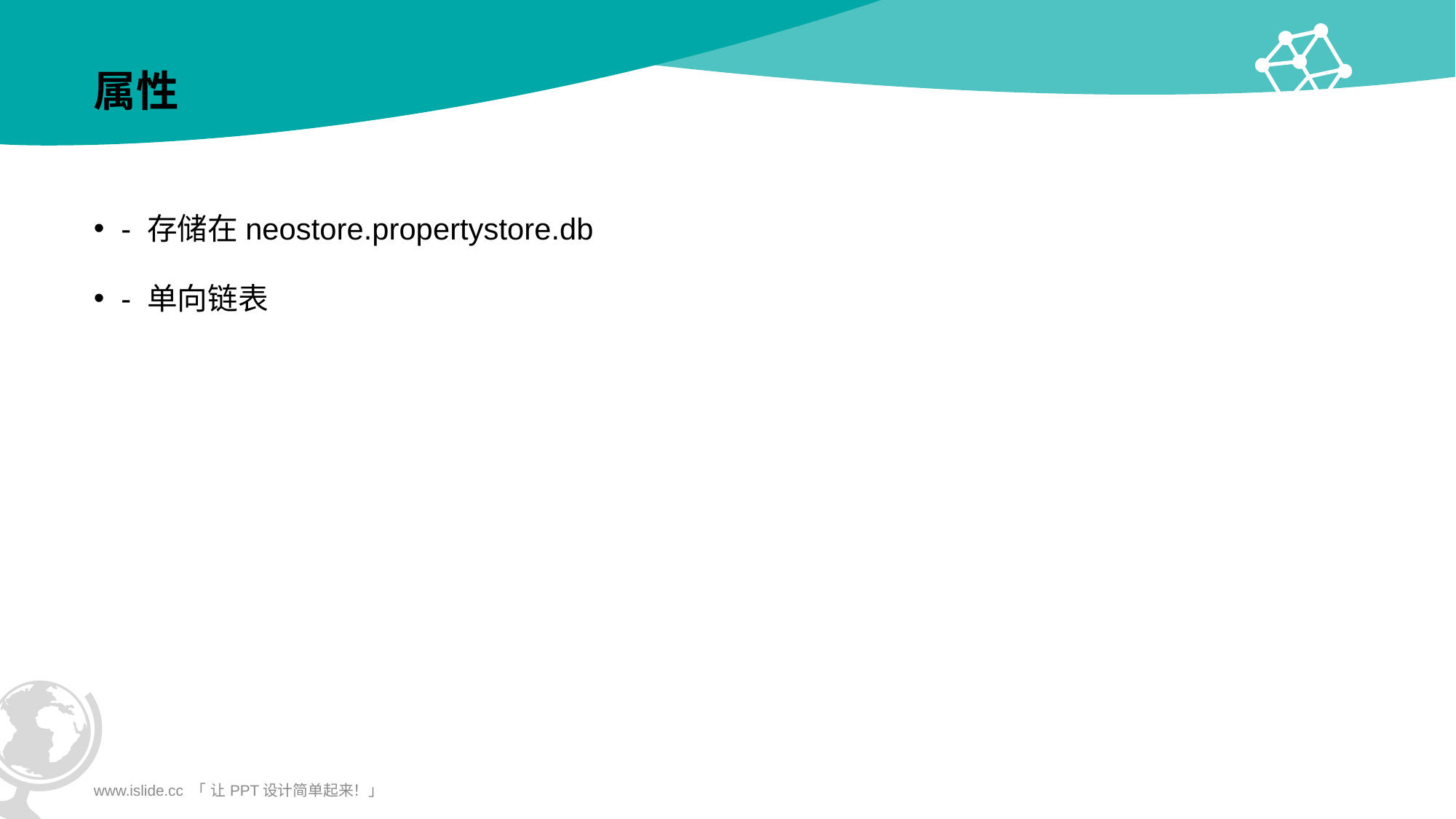

# 属性

- 存储在neostore.propertystore.db
- 单向链表
www.islide.cc 「 让PPT设计简单起来！」
36